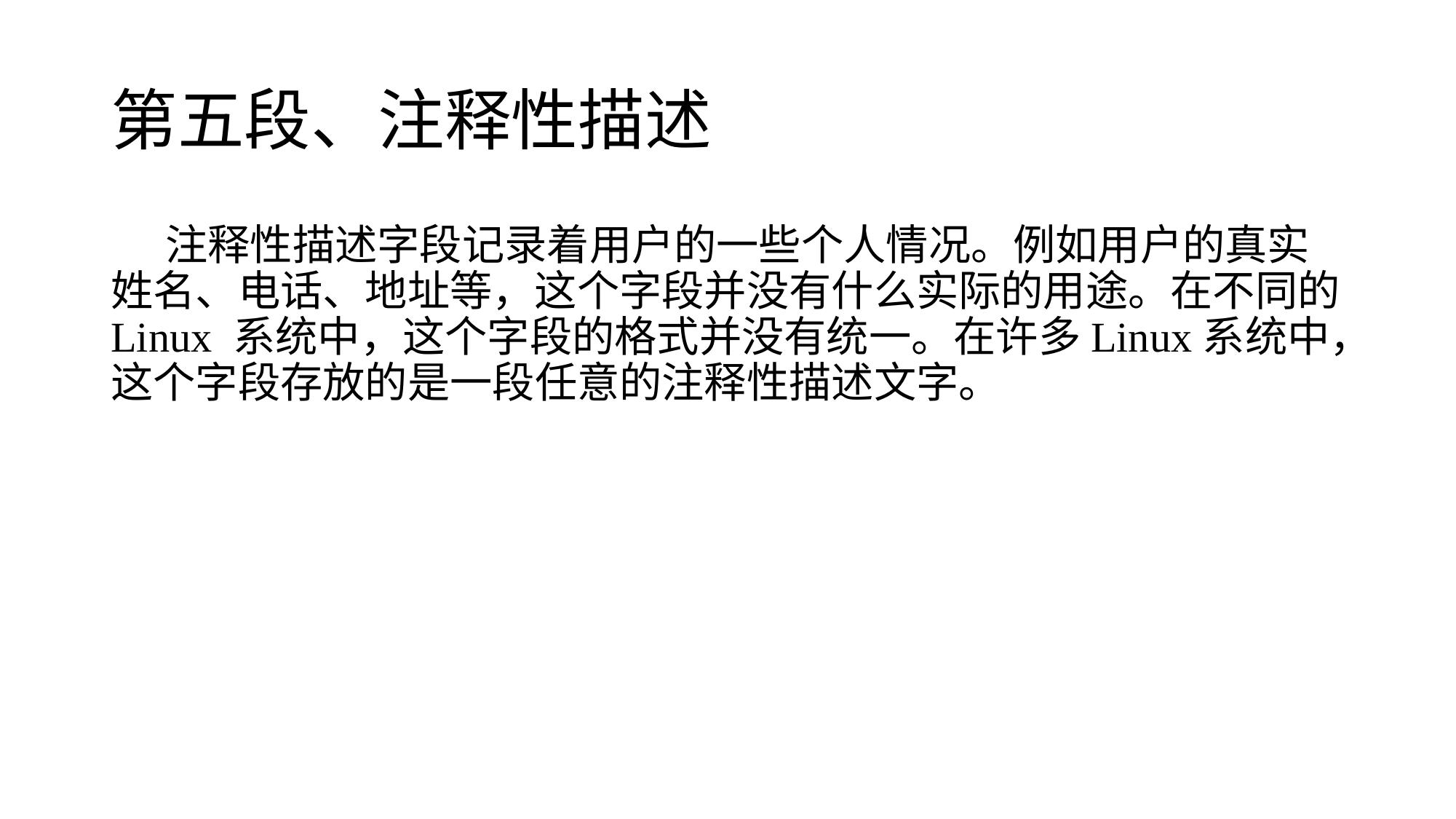

# 第五段、注释性描述
注释性描述字段记录着用户的一些个人情况。例如用户的真实姓名、电话、地址等，这个字段并没有什么实际的用途。在不同的Linux 系统中，这个字段的格式并没有统一。在许多Linux系统中，这个字段存放的是一段任意的注释性描述文字。